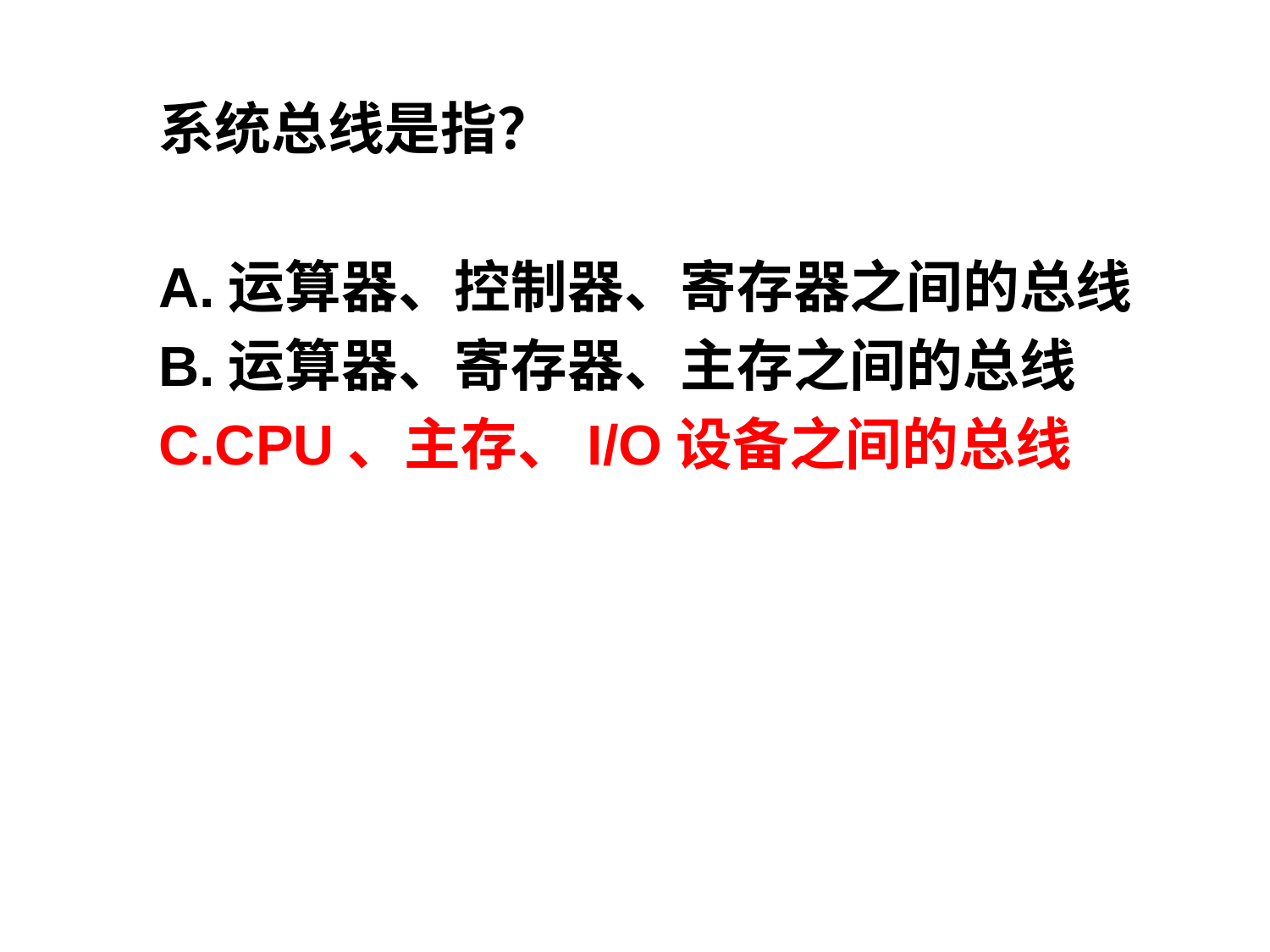

系统总线是指？

A.运算器、控制器、寄存器之间的总线
B.运算器、寄存器、主存之间的总线
C.CPU、主存、I/O设备之间的总线